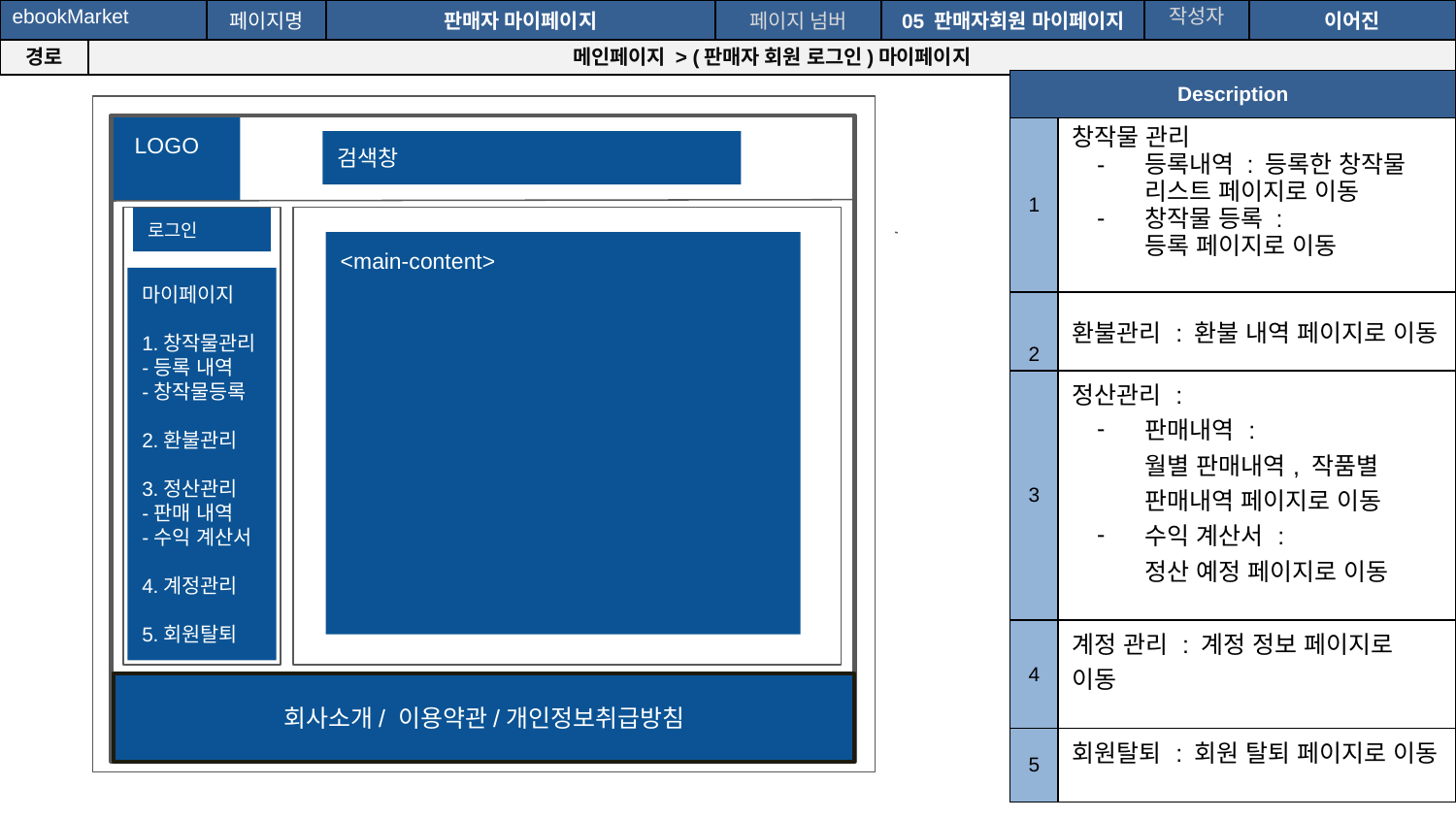

| ebookMarket |  | 페이지명 | 판매자 마이페이지 | 페이지 넘버 | 05 판매자회원 마이페이지 | 작성자 | 이어진 |
| --- | --- | --- | --- | --- | --- | --- | --- |
| 경로 | 메인페이지 > (판매자 회원 로그인)마이페이지 |  |  |  |  |  |  |
| Description |  |
| --- | --- |
| 1 | 창작물 관리 등록내역 : 등록한 창작물 리스트 페이지로 이동 창작물 등록 : 등록 페이지로 이동 |
| 2 | 환불관리 : 환불 내역 페이지로 이동 |
| 3 | 정산관리 : 판매내역 : 월별 판매내역, 작품별 판매내역 페이지로 이동 수익 계산서 : 정산 예정 페이지로 이동 |
| 4 | 계정 관리 : 계정 정보 페이지로 이동 |
| 5 | 회원탈퇴 : 회원 탈퇴 페이지로 이동 |

 LOGO

검색창

로그인
<main-content>

마이페이지

1.창작물관리
-등록 내역
-창작물등록

2.환불관리

3.정산관리
-판매 내역
-수익 계산서

4.계정관리

5.회원탈퇴
회사소개/ 이용약관/개인정보취급방침